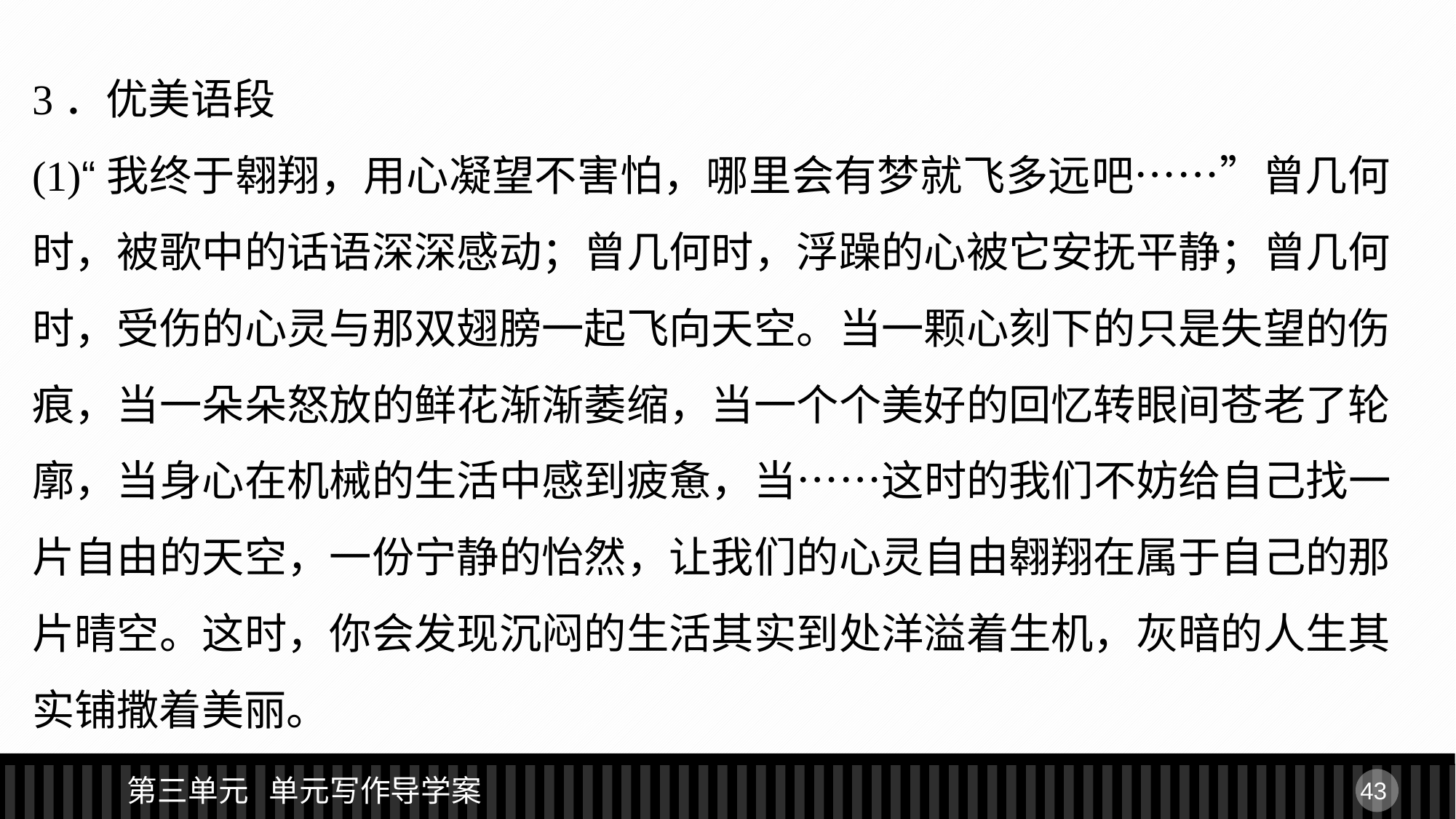

3．优美语段
(1)“我终于翱翔，用心凝望不害怕，哪里会有梦就飞多远吧……”曾几何时，被歌中的话语深深感动；曾几何时，浮躁的心被它安抚平静；曾几何时，受伤的心灵与那双翅膀一起飞向天空。当一颗心刻下的只是失望的伤痕，当一朵朵怒放的鲜花渐渐萎缩，当一个个美好的回忆转眼间苍老了轮廓，当身心在机械的生活中感到疲惫，当……这时的我们不妨给自己找一片自由的天空，一份宁静的怡然，让我们的心灵自由翱翔在属于自己的那片晴空。这时，你会发现沉闷的生活其实到处洋溢着生机，灰暗的人生其实铺撒着美丽。